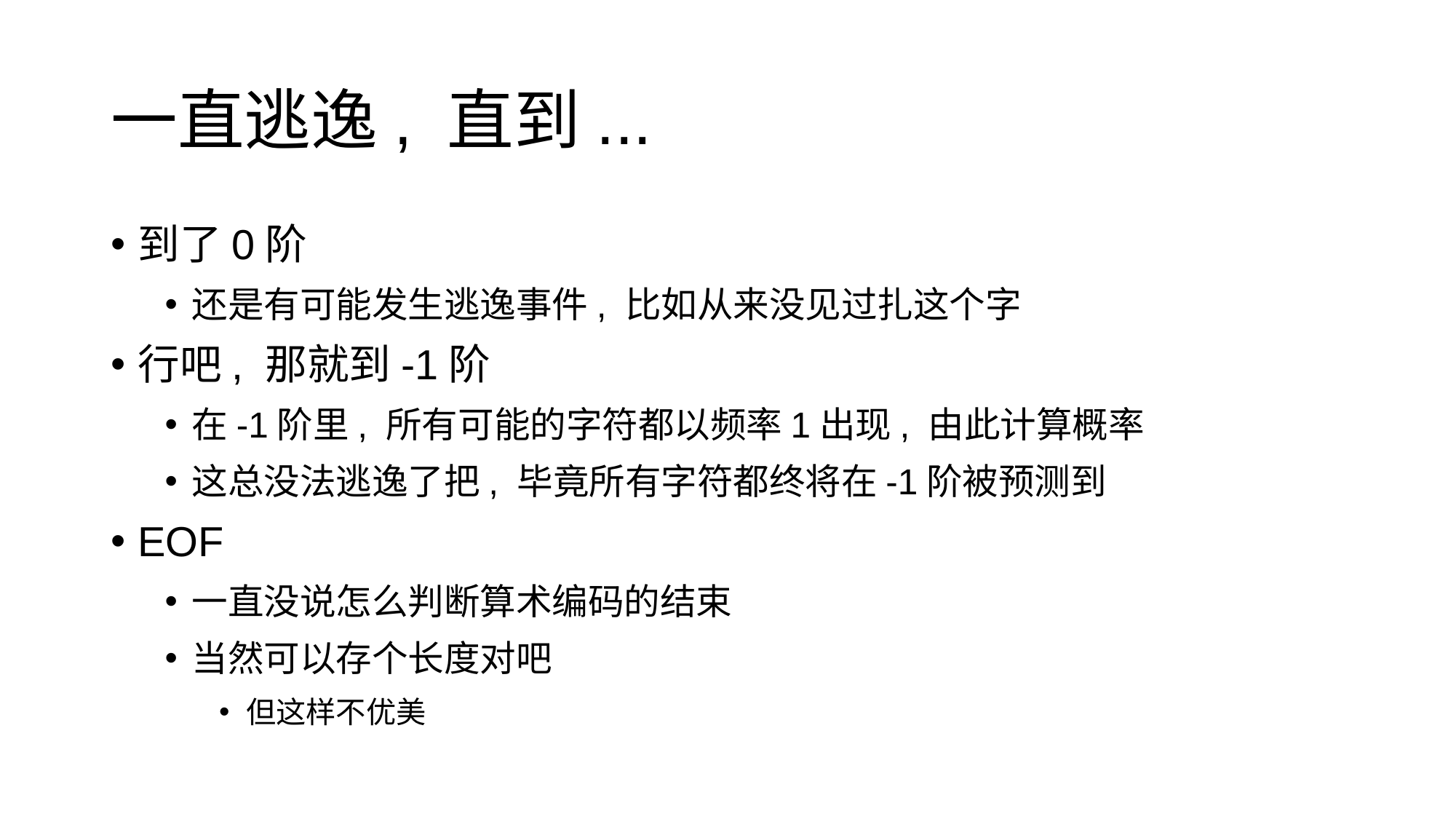

# 一直逃逸, 直到...
到了0阶
还是有可能发生逃逸事件, 比如从来没见过扎这个字
行吧, 那就到-1阶
在-1阶里, 所有可能的字符都以频率1出现, 由此计算概率
这总没法逃逸了把, 毕竟所有字符都终将在-1阶被预测到
EOF
一直没说怎么判断算术编码的结束
当然可以存个长度对吧
但这样不优美